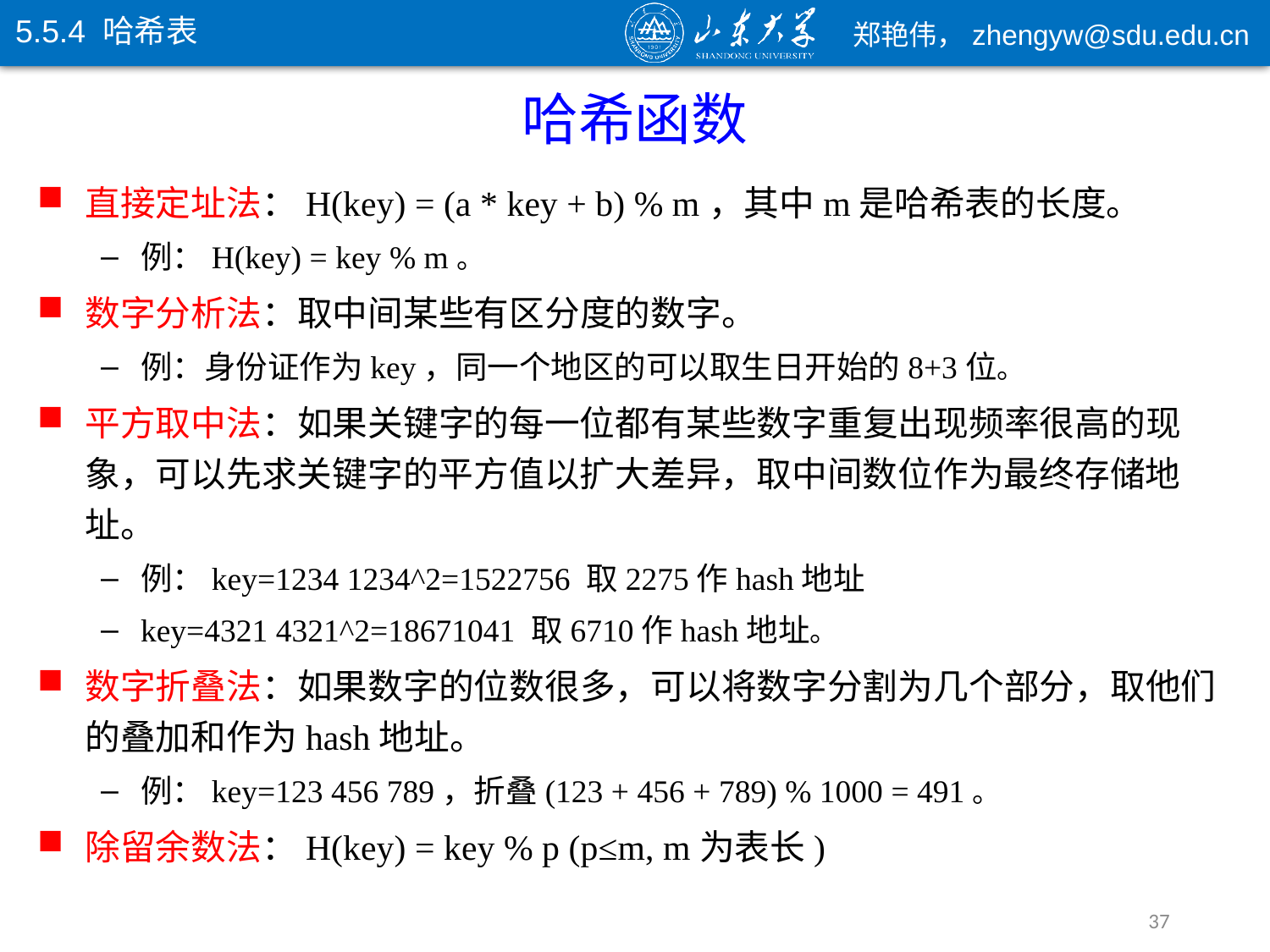

5.5.4 哈希表
哈希函数
直接定址法：H(key) = (a * key + b) % m，其中m是哈希表的长度。
例：H(key) = key % m。
数字分析法：取中间某些有区分度的数字。
例：身份证作为key，同一个地区的可以取生日开始的8+3位。
平方取中法：如果关键字的每一位都有某些数字重复出现频率很高的现象，可以先求关键字的平方值以扩大差异，取中间数位作为最终存储地址。
例：key=1234 1234^2=1522756 取2275作hash地址
key=4321 4321^2=18671041 取6710作hash地址。
数字折叠法：如果数字的位数很多，可以将数字分割为几个部分，取他们的叠加和作为hash地址。
例：key=123 456 789，折叠(123 + 456 + 789) % 1000 = 491。
除留余数法：H(key) = key % p (p≤m, m为表长)
37